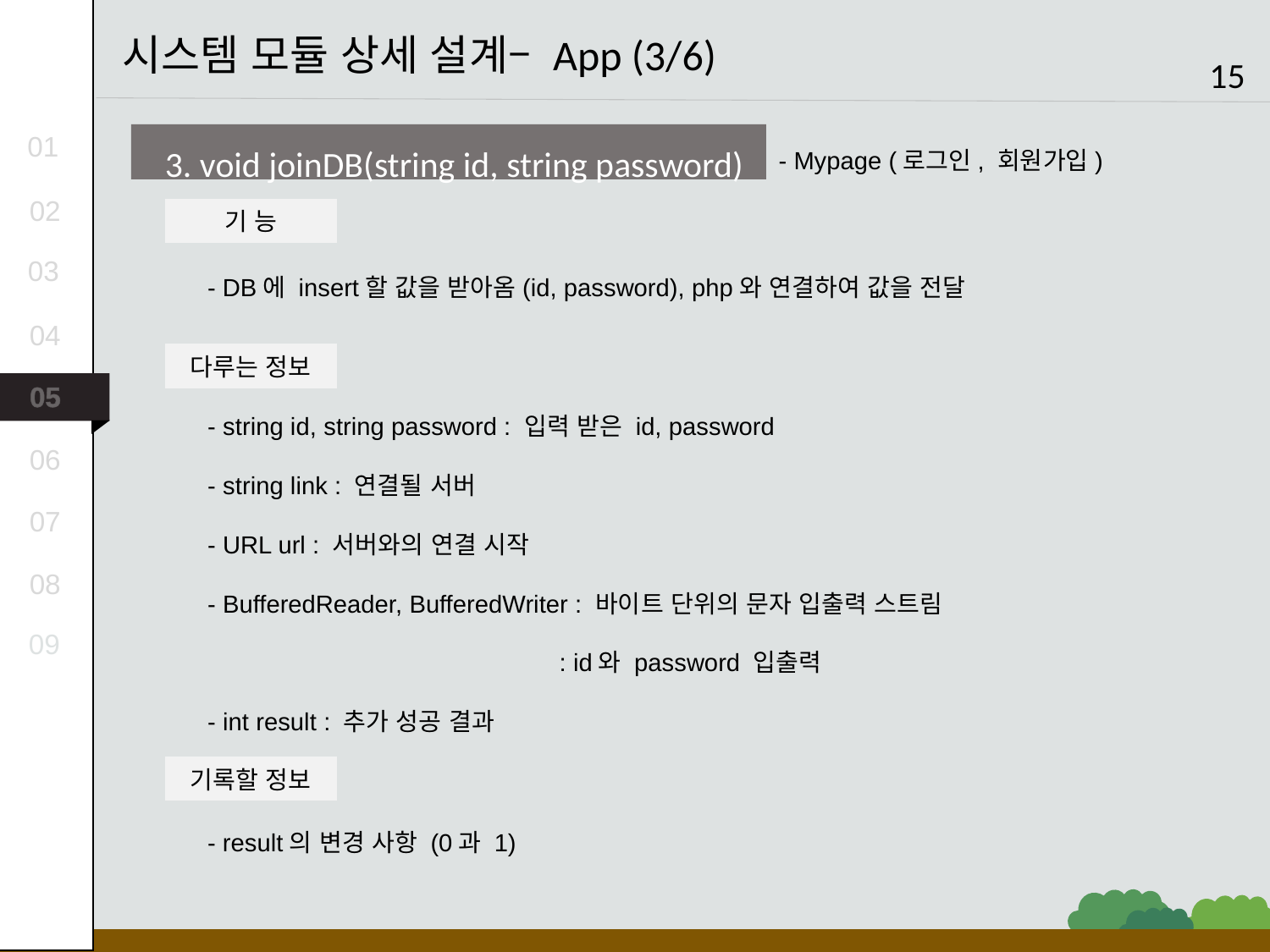

시스템 모듈 상세 설계– App (3/6)

15
3. void joinDB(string id, string password)
01
- Mypage (로그인, 회원가입)

02
기 능
03
- DB에 insert할 값을 받아옴(id, password), php와 연결하여 값을 전달

04
다루는 정보
05

- string id, string password : 입력 받은 id, password
- string link : 연결될 서버
- URL url : 서버와의 연결 시작
- BufferedReader, BufferedWriter : 바이트 단위의 문자 입출력 스트림
 		              : id와 password 입출력
- int result : 추가 성공 결과

06
07
08
09
기록할 정보
- result의 변경 사항 (0과 1)